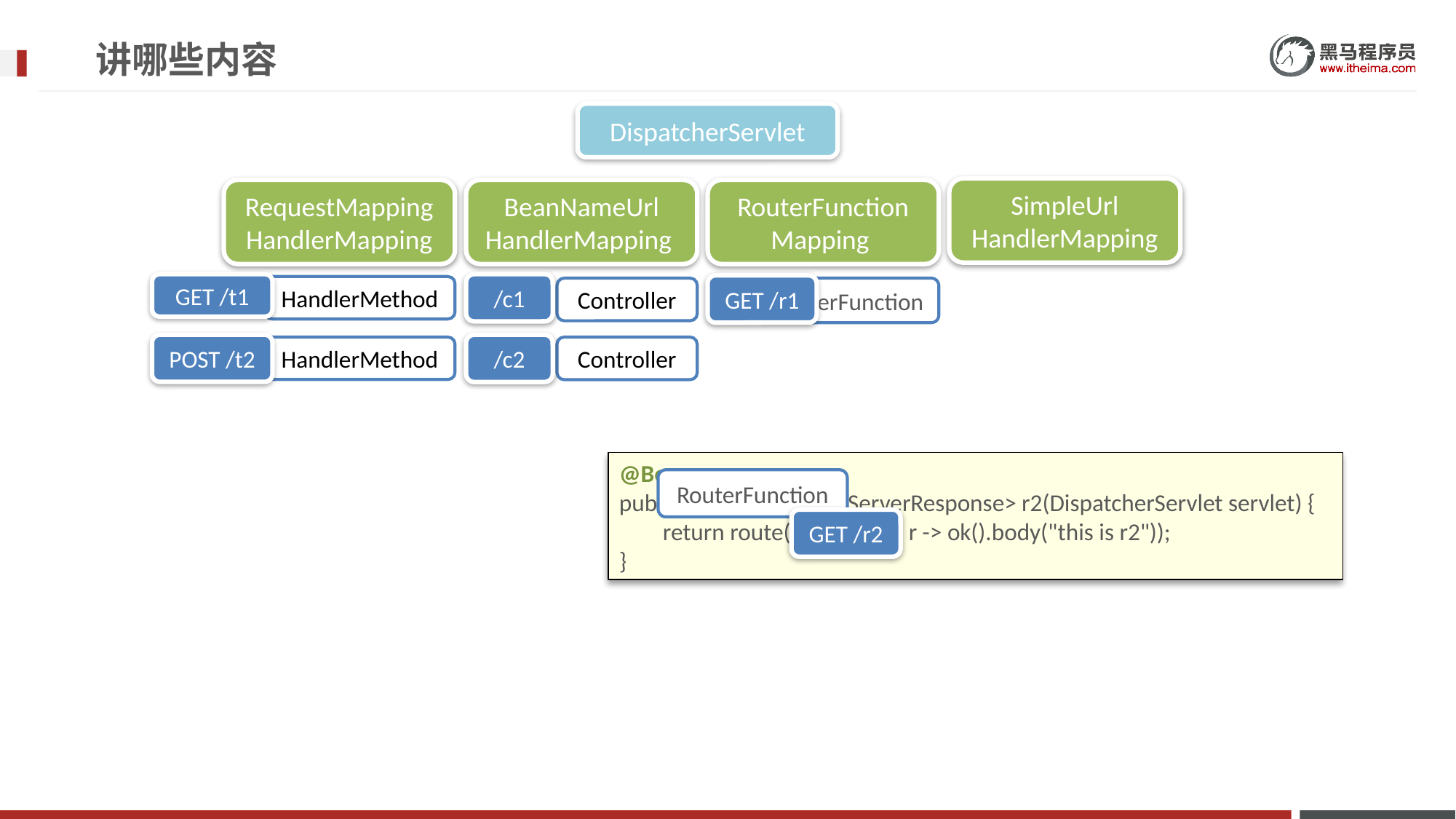

# 讲哪些内容
DispatcherServlet
SimpleUrl
HandlerMapping
RequestMapping
HandlerMapping
BeanNameUrl
HandlerMapping
RouterFunction
Mapping
GET /t1
/c1
GET /r1
HandlerMethod
RouterFunction
Controller
POST /t2
/c2
HandlerMethod
Controller
@Bean
public RouterFunction<ServerResponse> r2(DispatcherServlet servlet) {
        return route(GET("/r2"), r -> ok().body("this is r2"));
}
RouterFunction
GET /r2